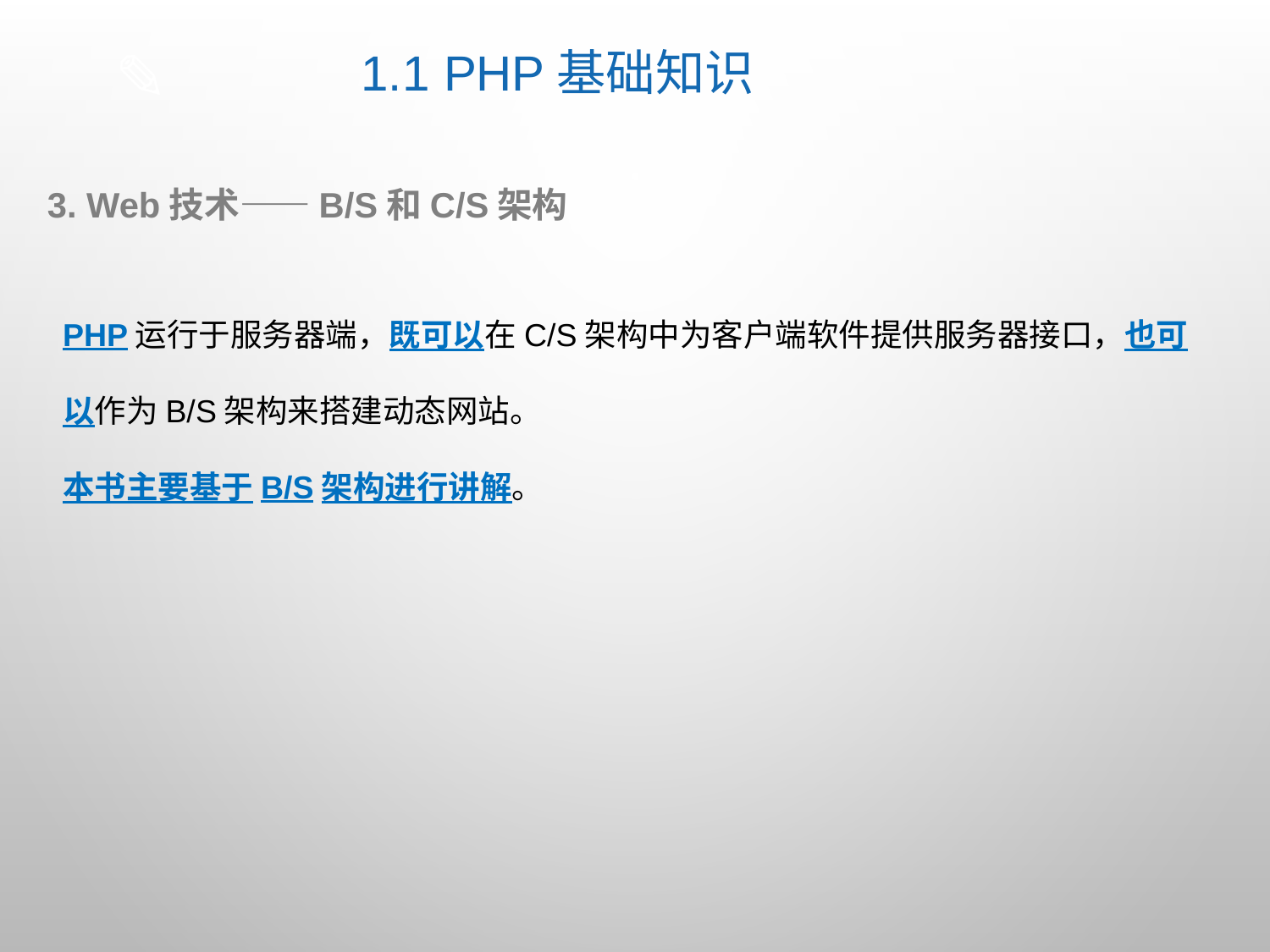

# 1.1 PHP基础知识
3. Web技术——B/S和C/S架构
PHP运行于服务器端，既可以在C/S架构中为客户端软件提供服务器接口，也可以作为B/S架构来搭建动态网站。
本书主要基于B/S架构进行讲解。